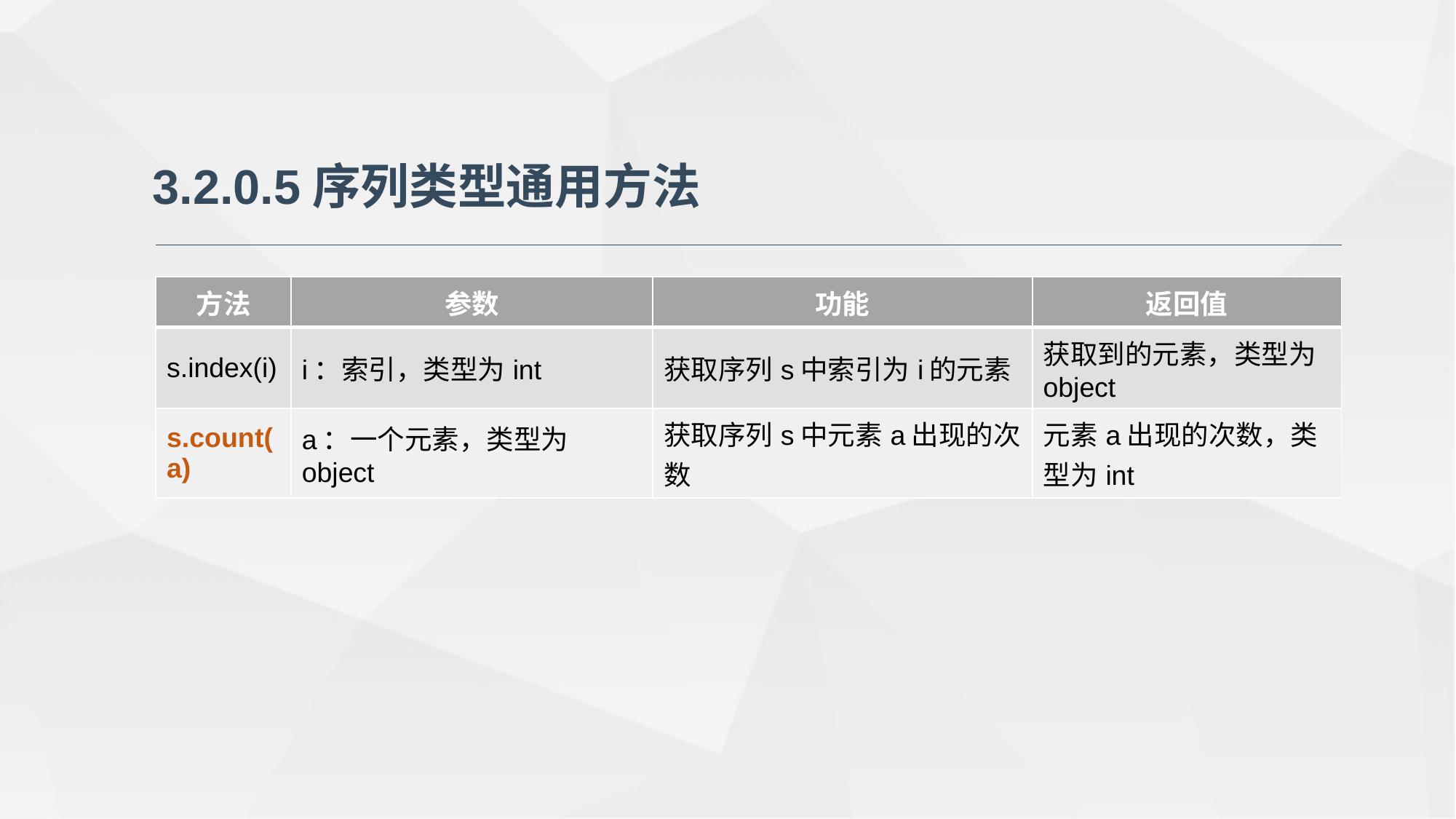

3.2.0.5序列类型通用方法
| 方法 | 参数 | 功能 | 返回值 |
| --- | --- | --- | --- |
| s.index(i) | i：索引，类型为int | 获取序列s中索引为i的元素 | 获取到的元素，类型为object |
| s.count(a) | a：一个元素，类型为object | 获取序列s中元素a出现的次数 | 元素a出现的次数，类型为int |